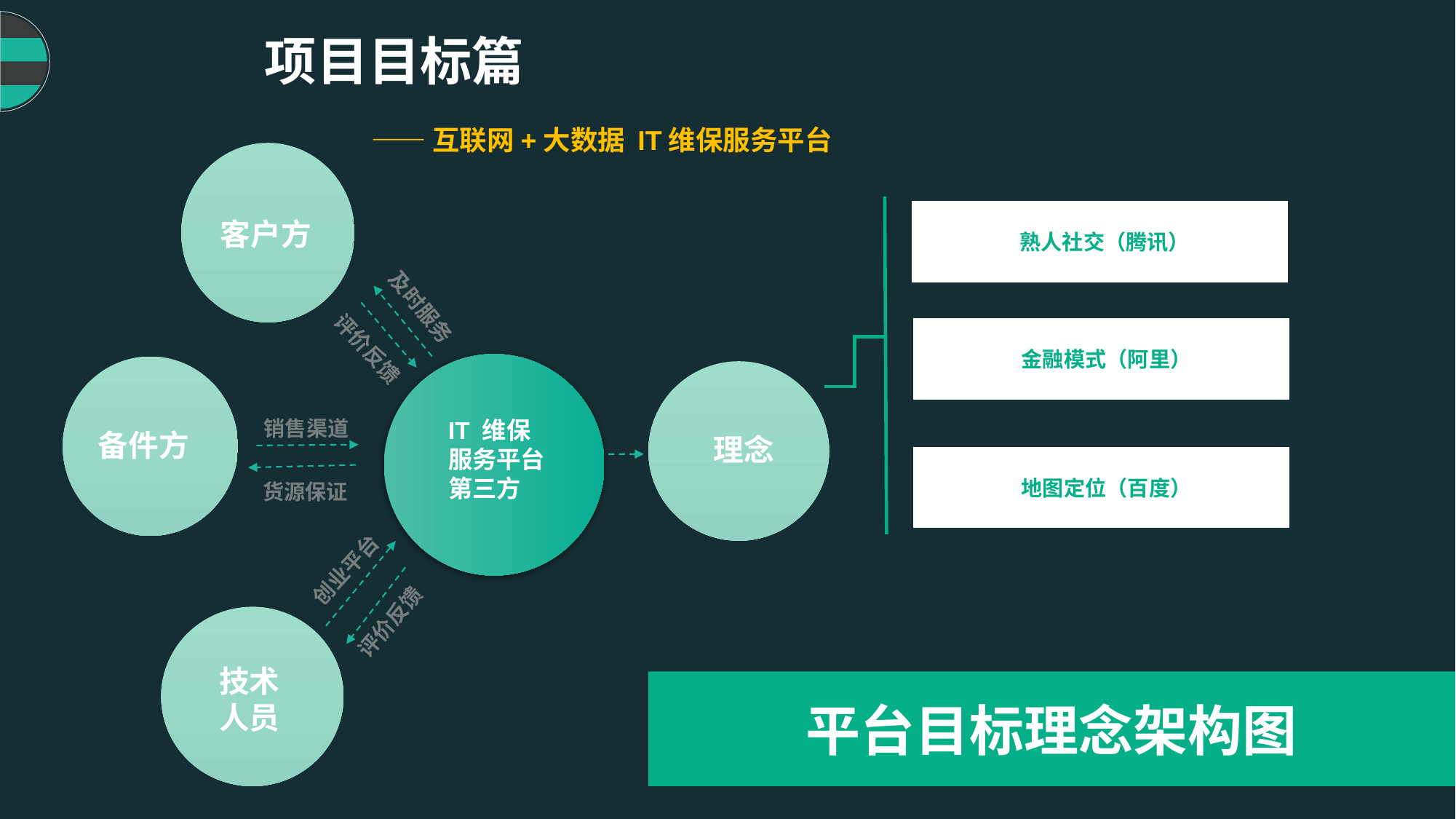

项目目标篇
——互联网+大数据 IT维保服务平台

 熟人社交（腾讯）
客户方

IT 维保
服务平台
第三方

平台目标理念架构图
及时服务

 金融模式（阿里）
评价反馈
销售渠道
备件方
理念

 地图定位（百度）
货源保证

创业平台
评价反馈
技术
人员